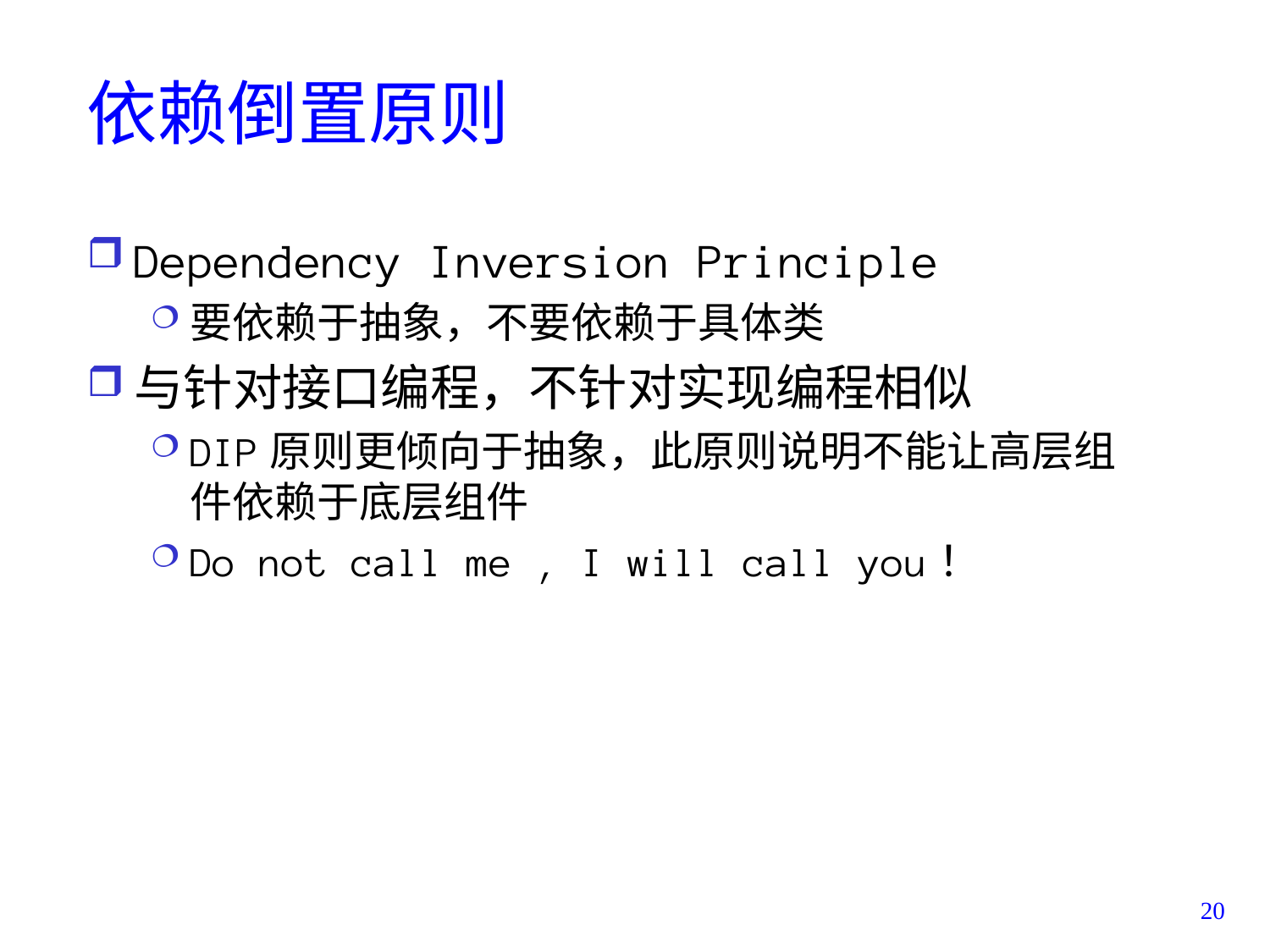

# 依赖倒置原则
Dependency Inversion Principle
要依赖于抽象，不要依赖于具体类
与针对接口编程，不针对实现编程相似
DIP原则更倾向于抽象，此原则说明不能让高层组件依赖于底层组件
Do not call me , I will call you！

20